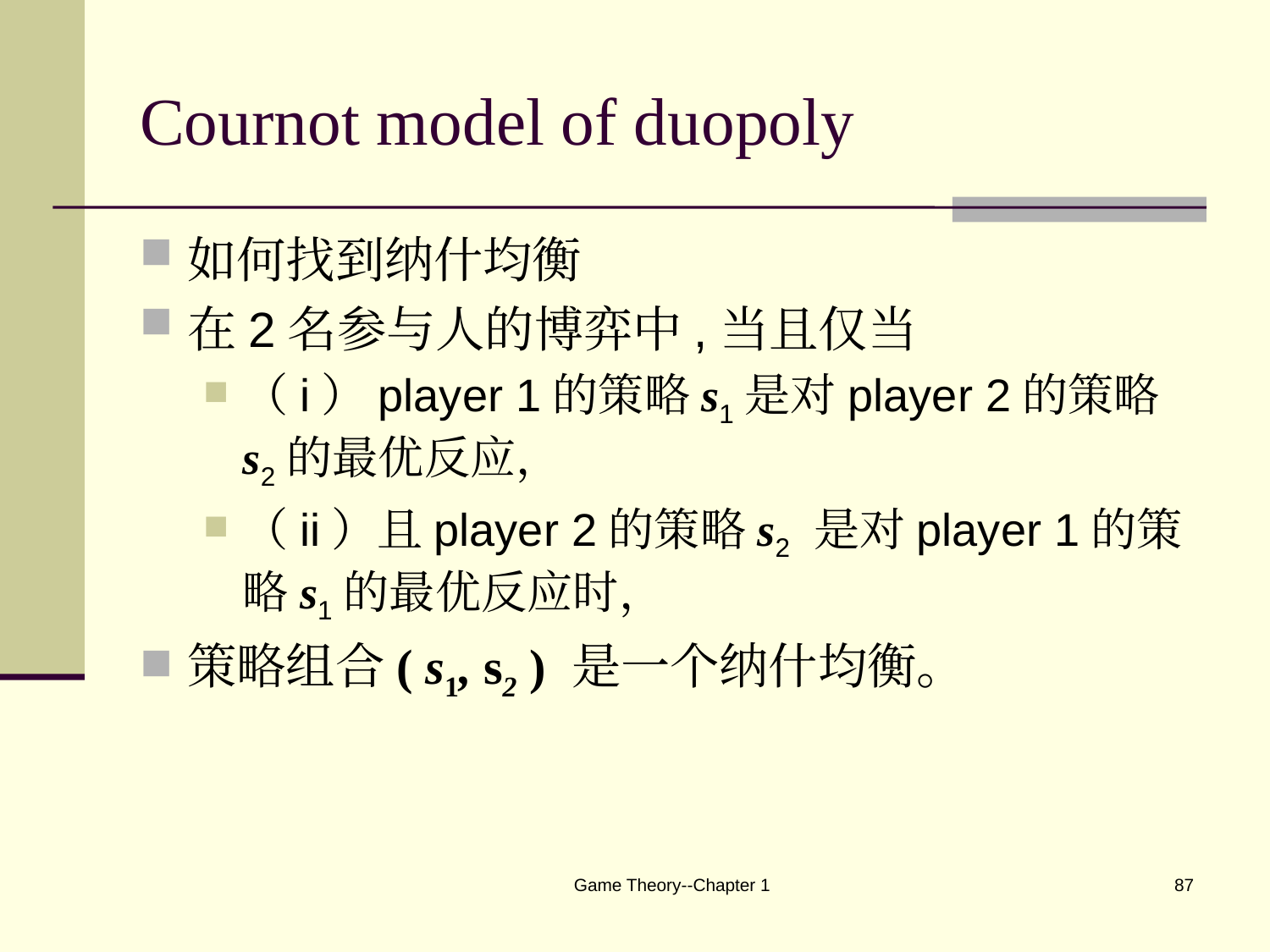

# Cournot model of duopoly
如何找到纳什均衡
在2名参与人的博弈中,当且仅当
（i）player 1的策略s1是对player 2的策略s2的最优反应，
（ii）且player 2的策略s2 是对player 1的策略s1的最优反应时，
策略组合( s1, s2 ) 是一个纳什均衡。

Game Theory--Chapter 1
87